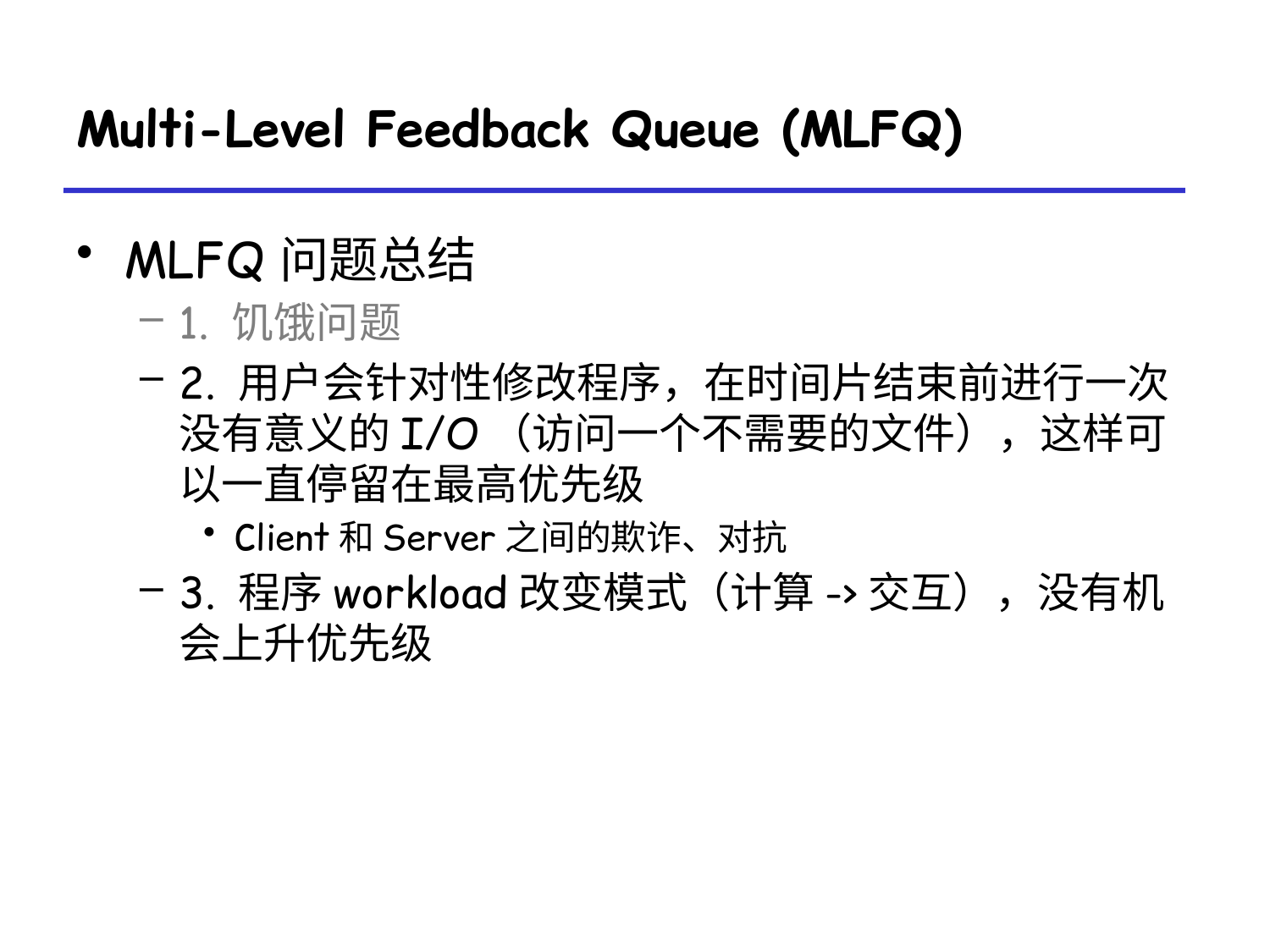

# Multi-Level Feedback Queue (MLFQ)
MLFQ问题总结
1. 饥饿问题
2. 用户会针对性修改程序，在时间片结束前进行一次没有意义的I/O（访问一个不需要的文件），这样可以一直停留在最高优先级
Client和Server之间的欺诈、对抗
3. 程序workload改变模式（计算->交互），没有机会上升优先级

31